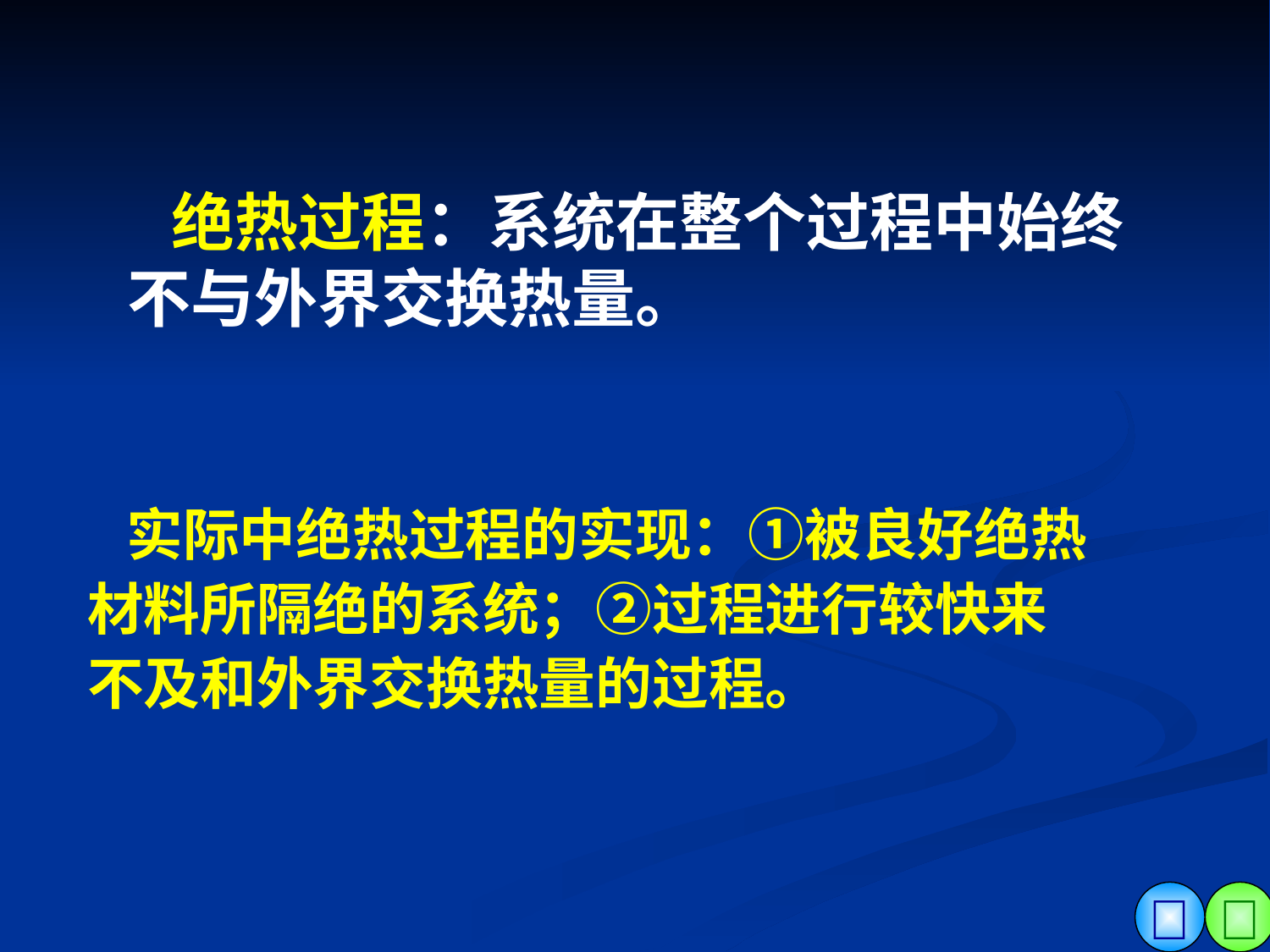

绝热过程：系统在整个过程中始终不与外界交换热量。
  实际中绝热过程的实现：①被良好绝热
材料所隔绝的系统；②过程进行较快来
不及和外界交换热量的过程。